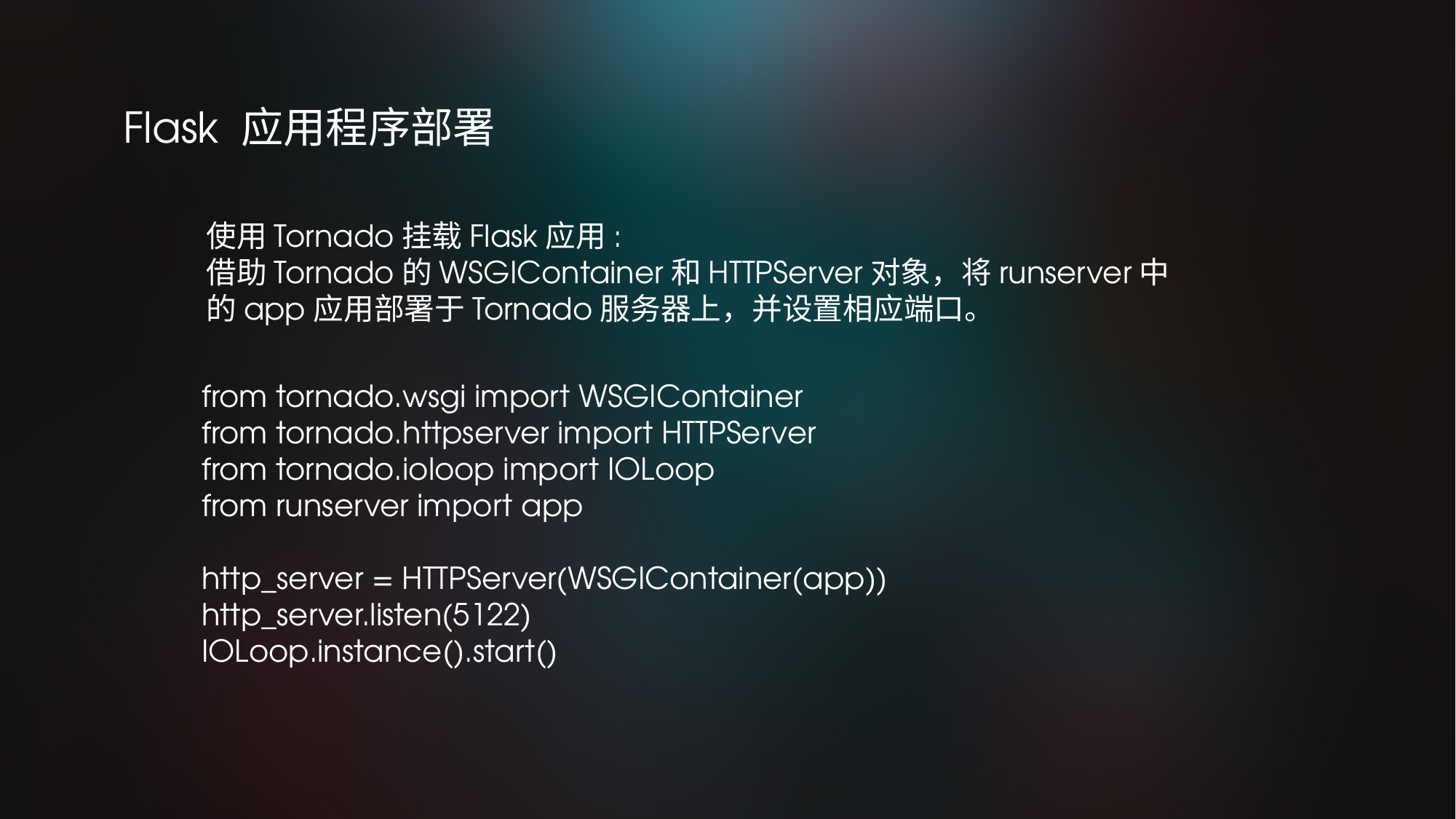

Flask 应用程序部署
使用Tornado挂载Flask应用:
借助Tornado的WSGIContainer和HTTPServer对象，将runserver中的app应用部署于Tornado服务器上，并设置相应端口。
from tornado.wsgi import WSGIContainer
from tornado.httpserver import HTTPServer
from tornado.ioloop import IOLoop
from runserver import app

http_server = HTTPServer(WSGIContainer(app))
http_server.listen(5122)
IOLoop.instance().start()